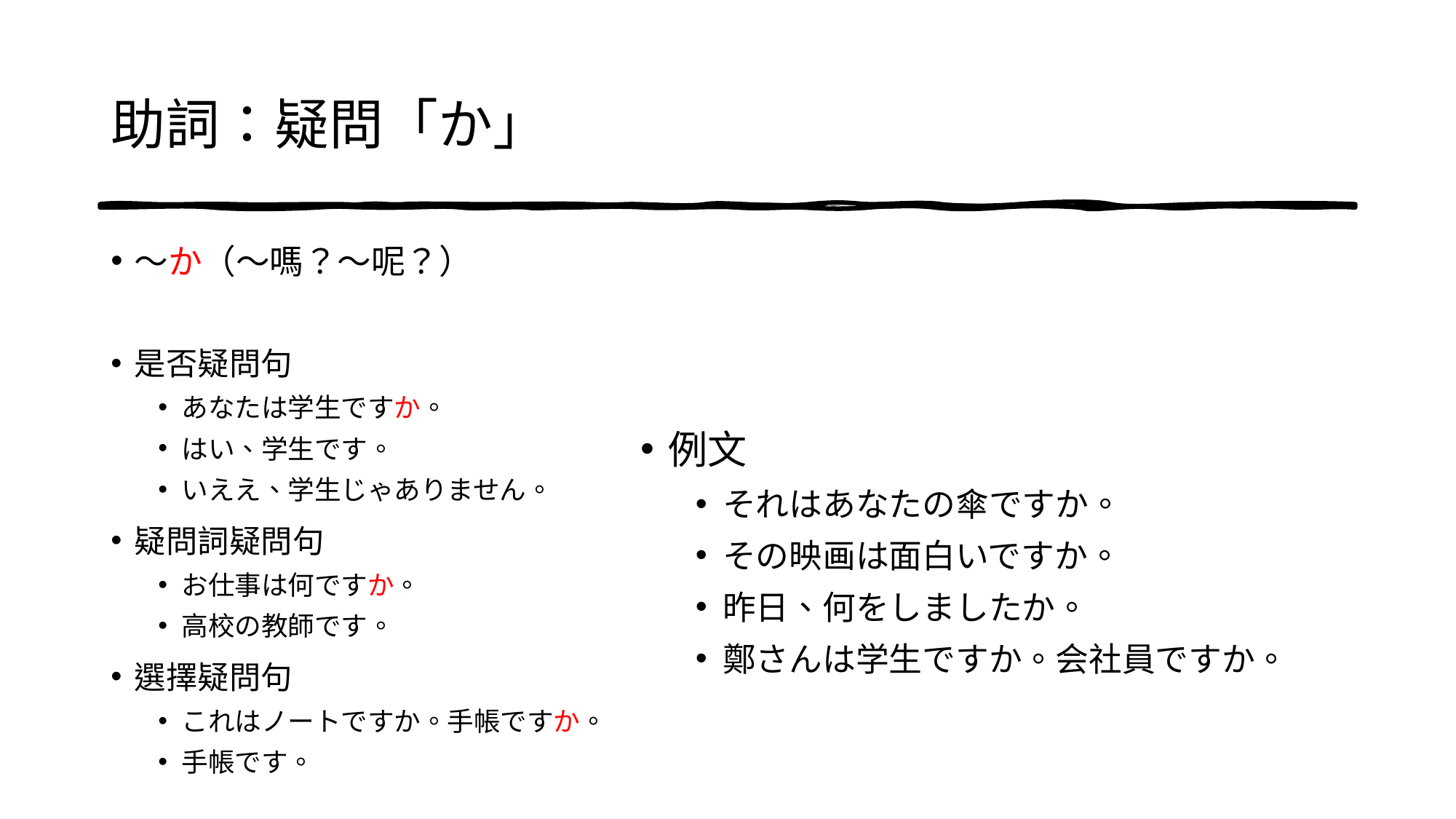

# 助詞：疑問「か」
〜か（〜嗎？〜呢？）

是否疑問句
あなたは学生ですか。
はい、学生です。
いええ、学生じゃありません。
疑問詞疑問句
お仕事は何ですか。
高校の教師です。
選擇疑問句
これはノートですか。手帳ですか。
手帳です。

例文
それはあなたの傘ですか。
その映画は面白いですか。
昨日、何をしましたか。
鄭さんは学生ですか。会社員ですか。